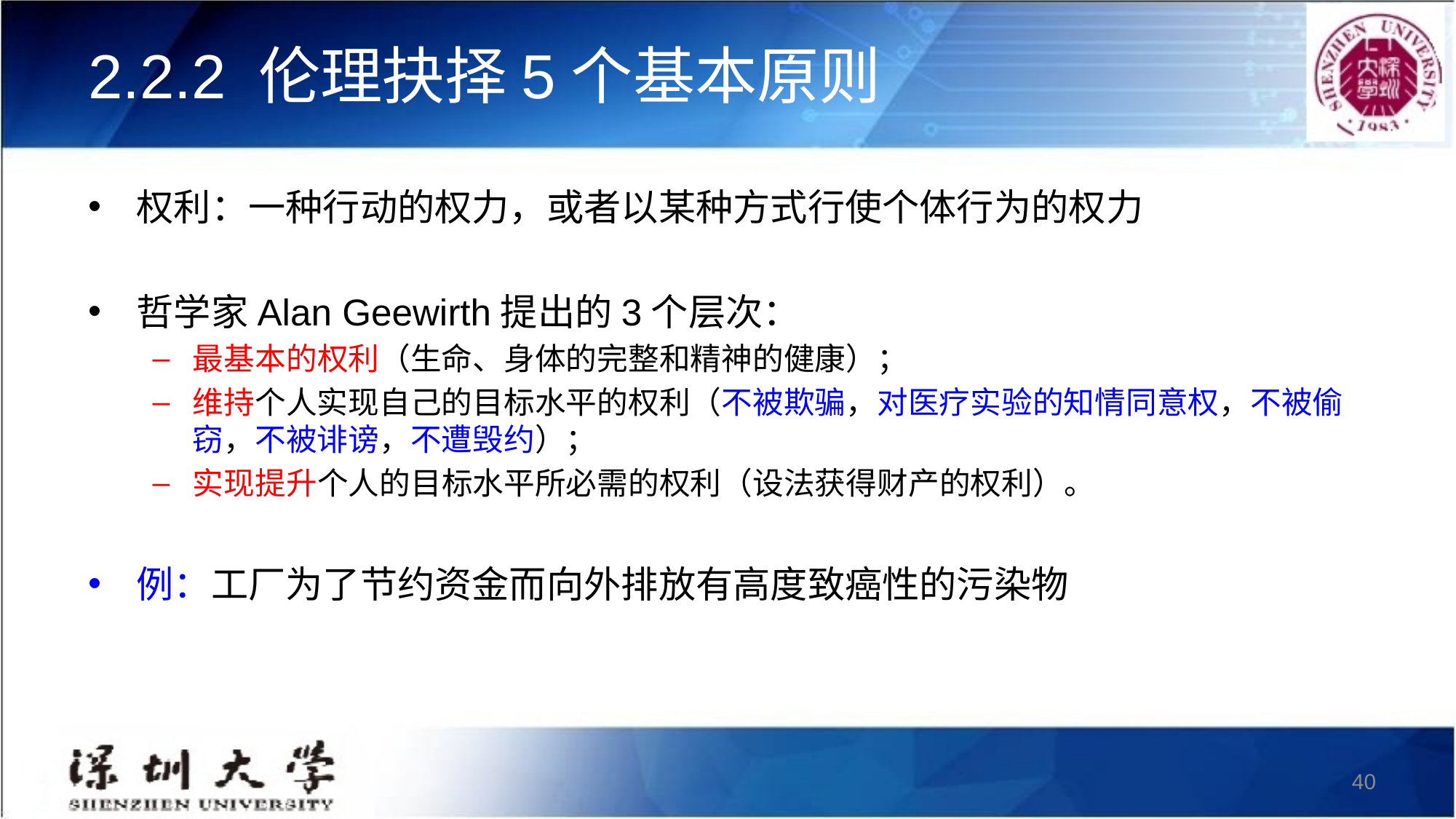

# 2.2.2 伦理抉择5个基本原则
权利：一种行动的权力，或者以某种方式行使个体行为的权力

哲学家Alan Geewirth提出的3个层次：
最基本的权利（生命、身体的完整和精神的健康）；
维持个人实现自己的目标水平的权利（不被欺骗，对医疗实验的知情同意权，不被偷窃，不被诽谤，不遭毁约）；
实现提升个人的目标水平所必需的权利（设法获得财产的权利）。

例：工厂为了节约资金而向外排放有高度致癌性的污染物
40